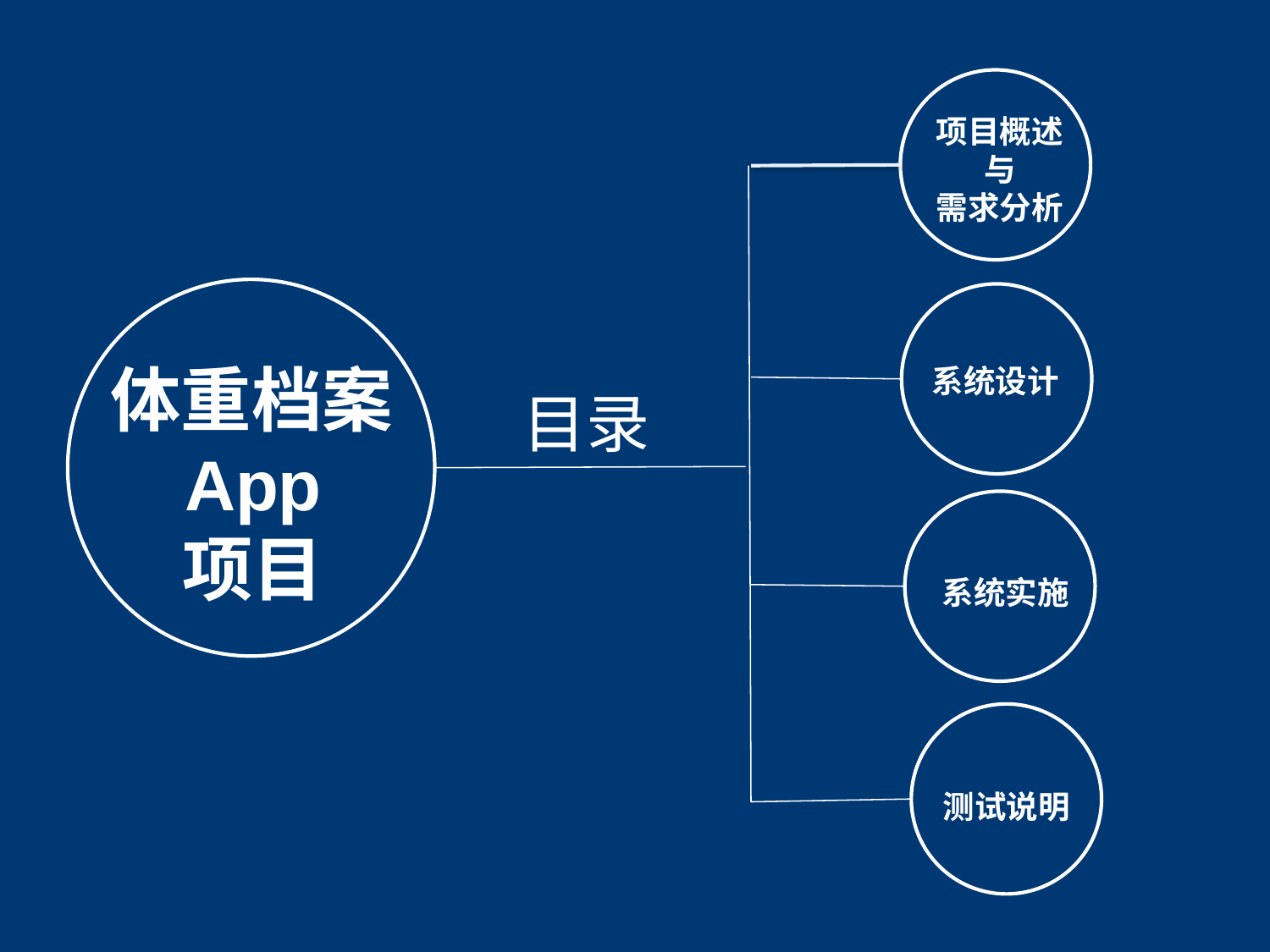

项目概述与
需求分析

体重档案App
项目

系统设计
目录

系统实施

测试说明